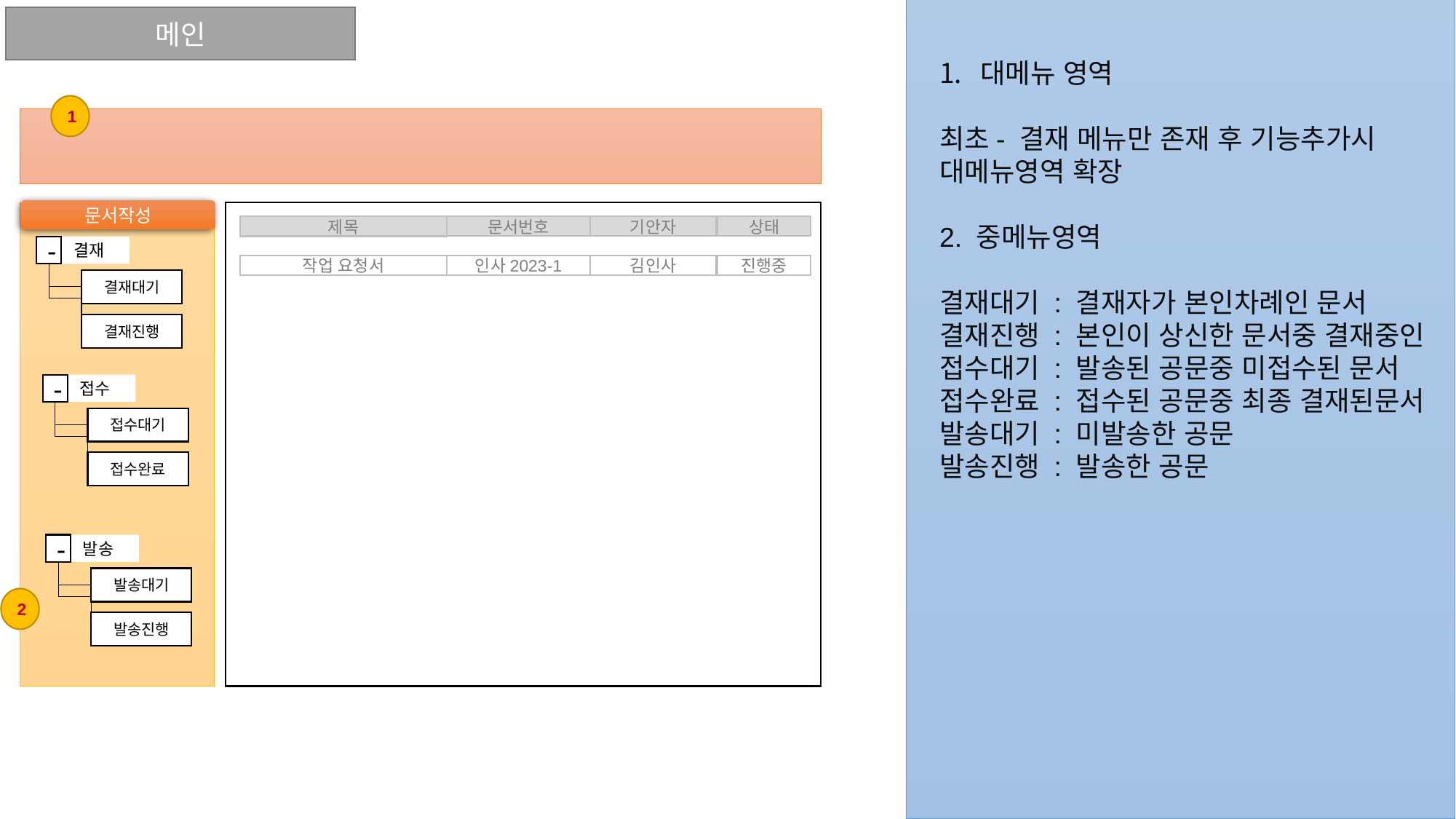

메인
대메뉴 영역

최초- 결재 메뉴만 존재 후 기능추가시
대메뉴영역 확장

2. 중메뉴영역

결재대기 : 결재자가 본인차례인 문서
결재진행 : 본인이 상신한 문서중 결재중인
접수대기 : 발송된 공문중 미접수된 문서
접수완료 : 접수된 공문중 최종 결재된문서
발송대기 : 미발송한 공문
발송진행 : 발송한 공문
1

문서작성

문서번호
상태
기안자
제목
-
결재
인사2023-1
진행중
김인사
작업 요청서
결재대기
결재진행
-
접수
접수대기
접수완료
-
발송
발송대기
2
발송진행